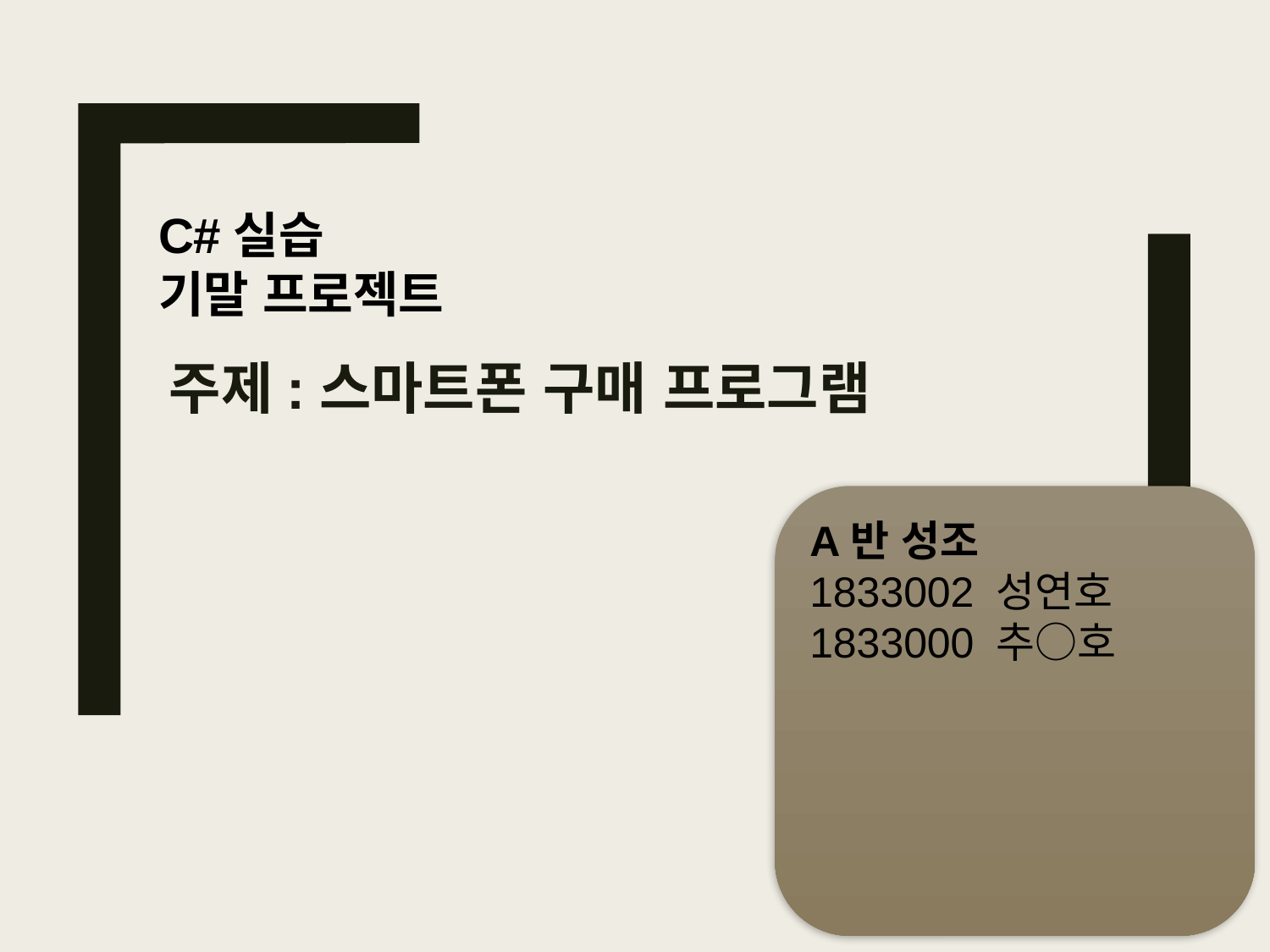

# 주제:스마트폰 구매 프로그램
C#실습
기말 프로젝트

A반 성조
1833002 성연호
1833000 추○호